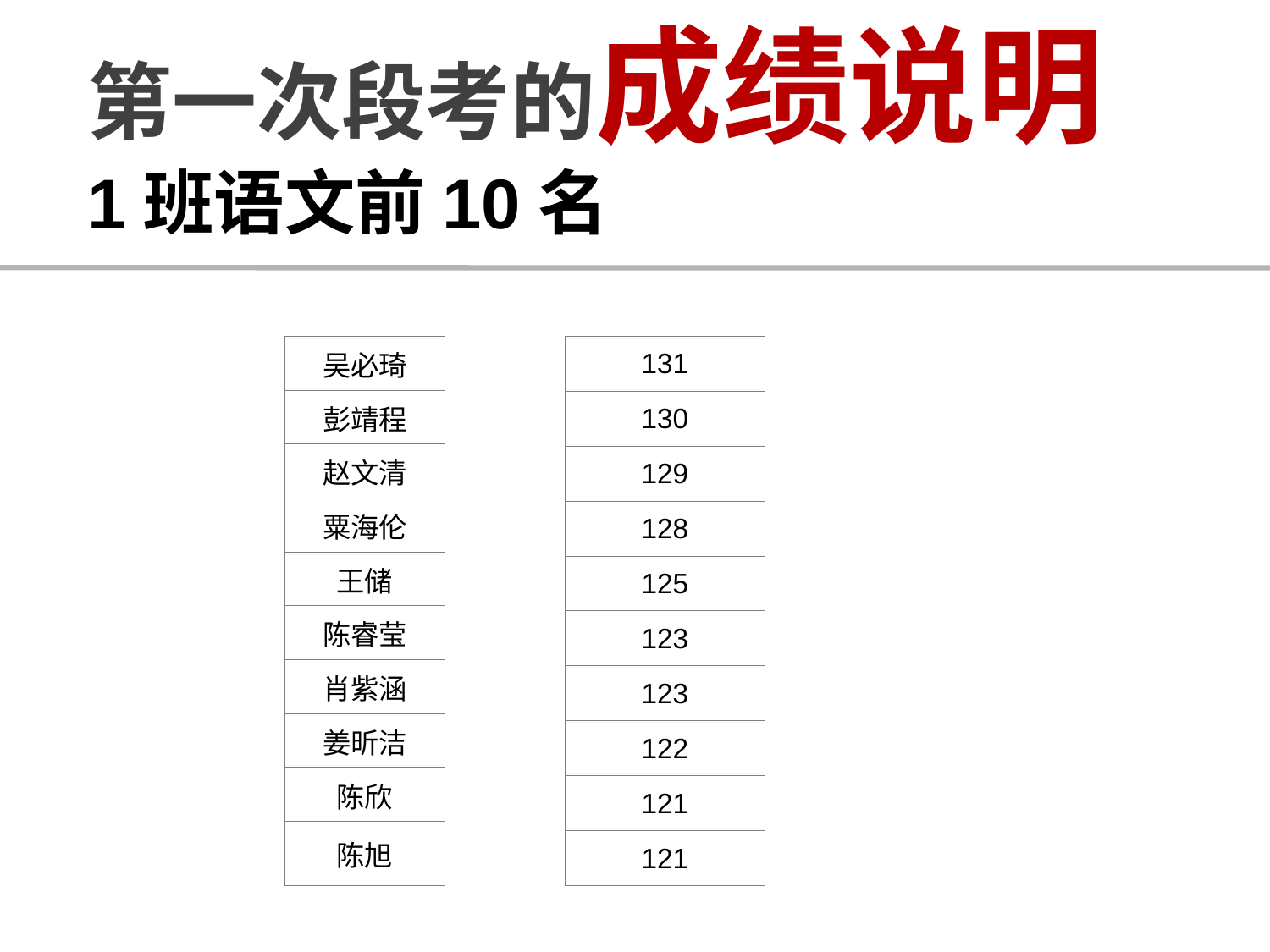

第一次段考的成绩说明
1班语文前10名

| 131 |
| --- |
| 130 |
| 129 |
| 128 |
| 125 |
| 123 |
| 123 |
| 122 |
| 121 |
| 121 |
| 吴必琦 |
| --- |
| 彭靖程 |
| 赵文清 |
| 粟海伦 |
| 王储 |
| 陈睿莹 |
| 肖紫涵 |
| 姜昕洁 |
| 陈欣 |
| 陈旭 |